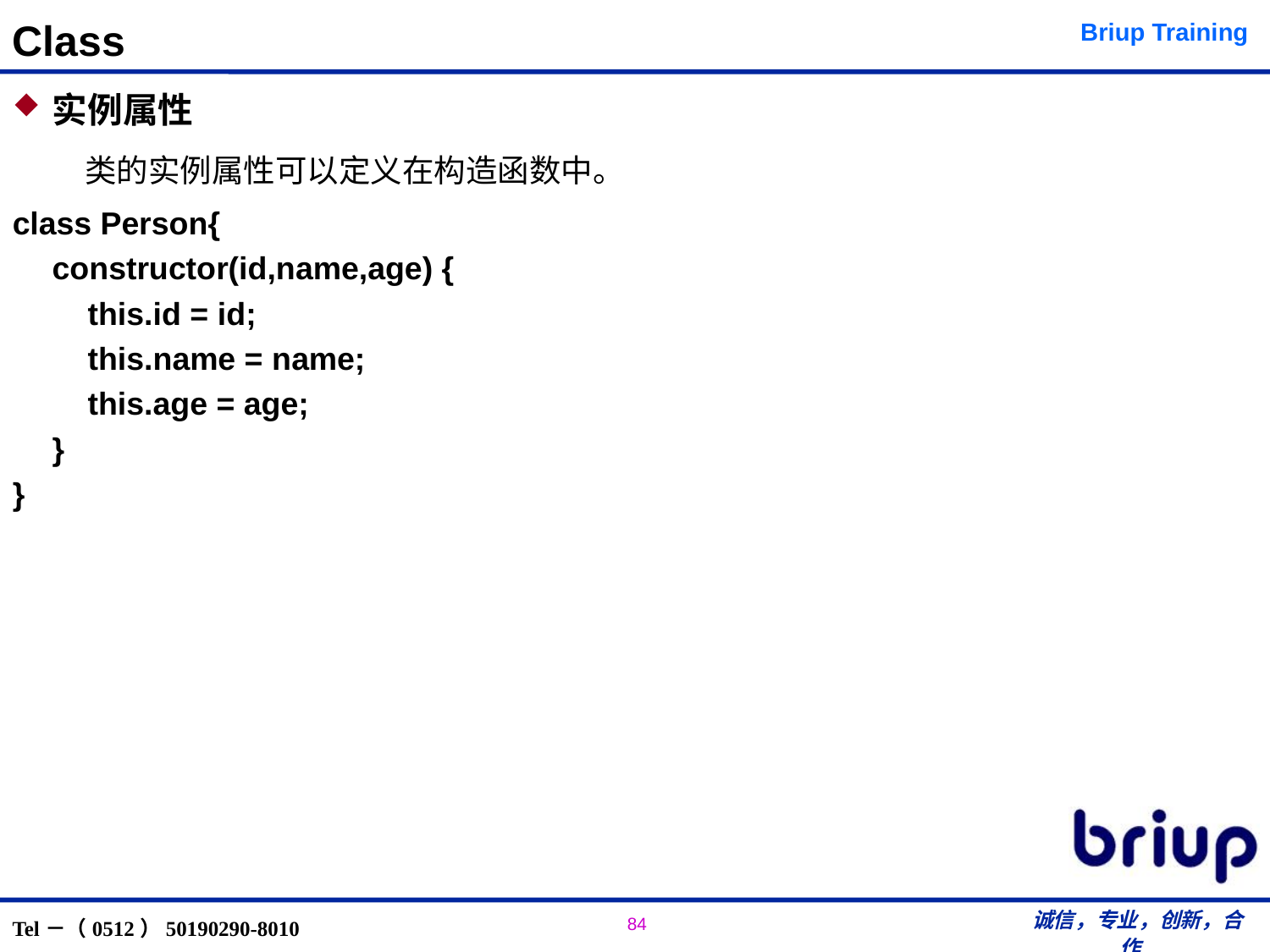

# Class
实例属性
类的实例属性可以定义在构造函数中。
class Person{
	constructor(id,name,age) {
	    this.id = id;
	    this.name = name;
	    this.age = age;
	}
}